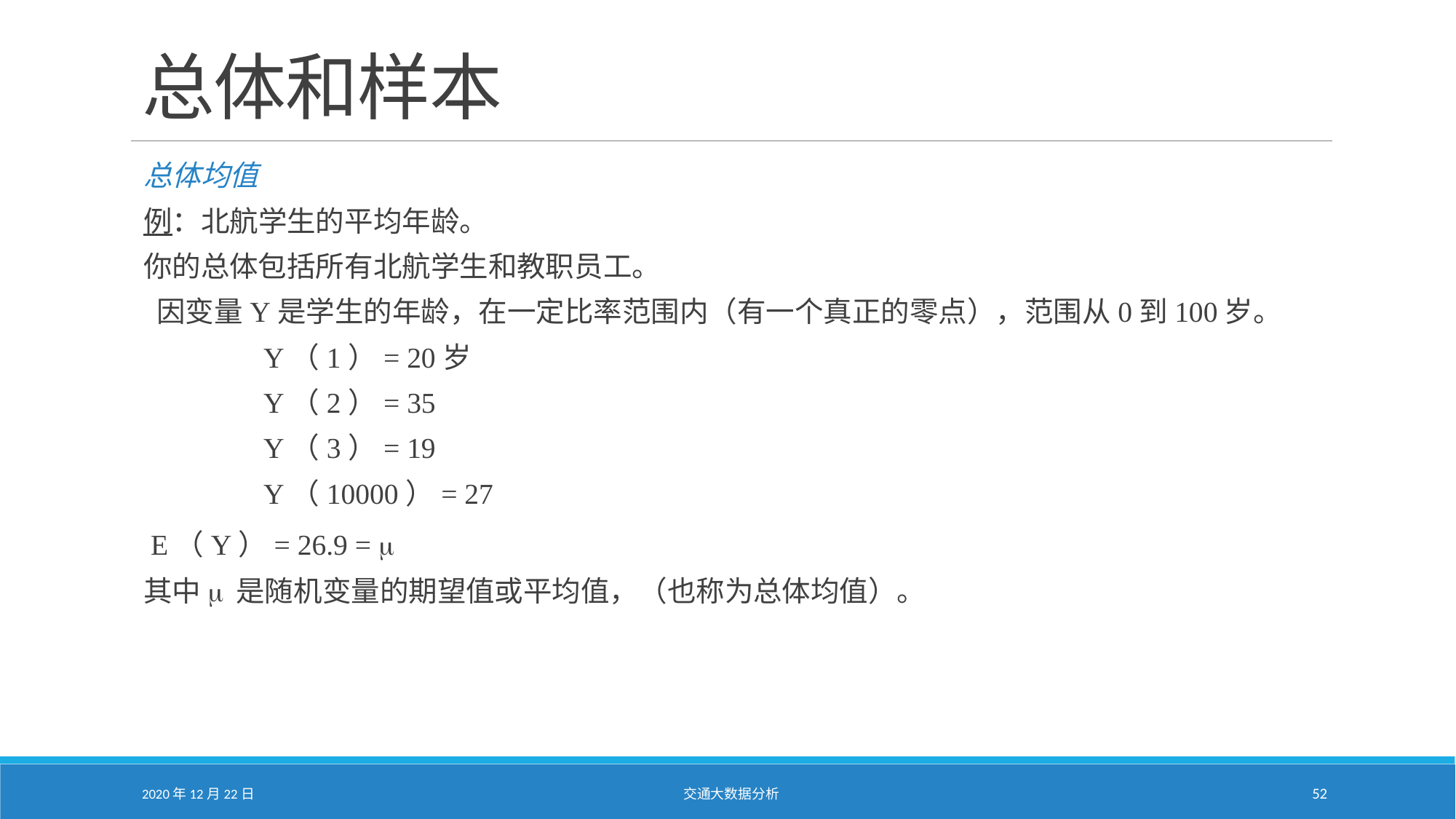

# 总体和样本
总体均值
例：北航学生的平均年龄。
你的总体包括所有北航学生和教职员工。
 因变量Y是学生的年龄，在一定比率范围内（有一个真正的零点），范围从0到100岁。
 		Y（1）= 20岁
		Y（2）= 35
		Y（3）= 19
 		Y（10000）= 27
 E（Y）= 26.9 = μ
其中μ 是随机变量的期望值或平均值，（也称为总体均值）。
2020年12月22日
交通大数据分析
52